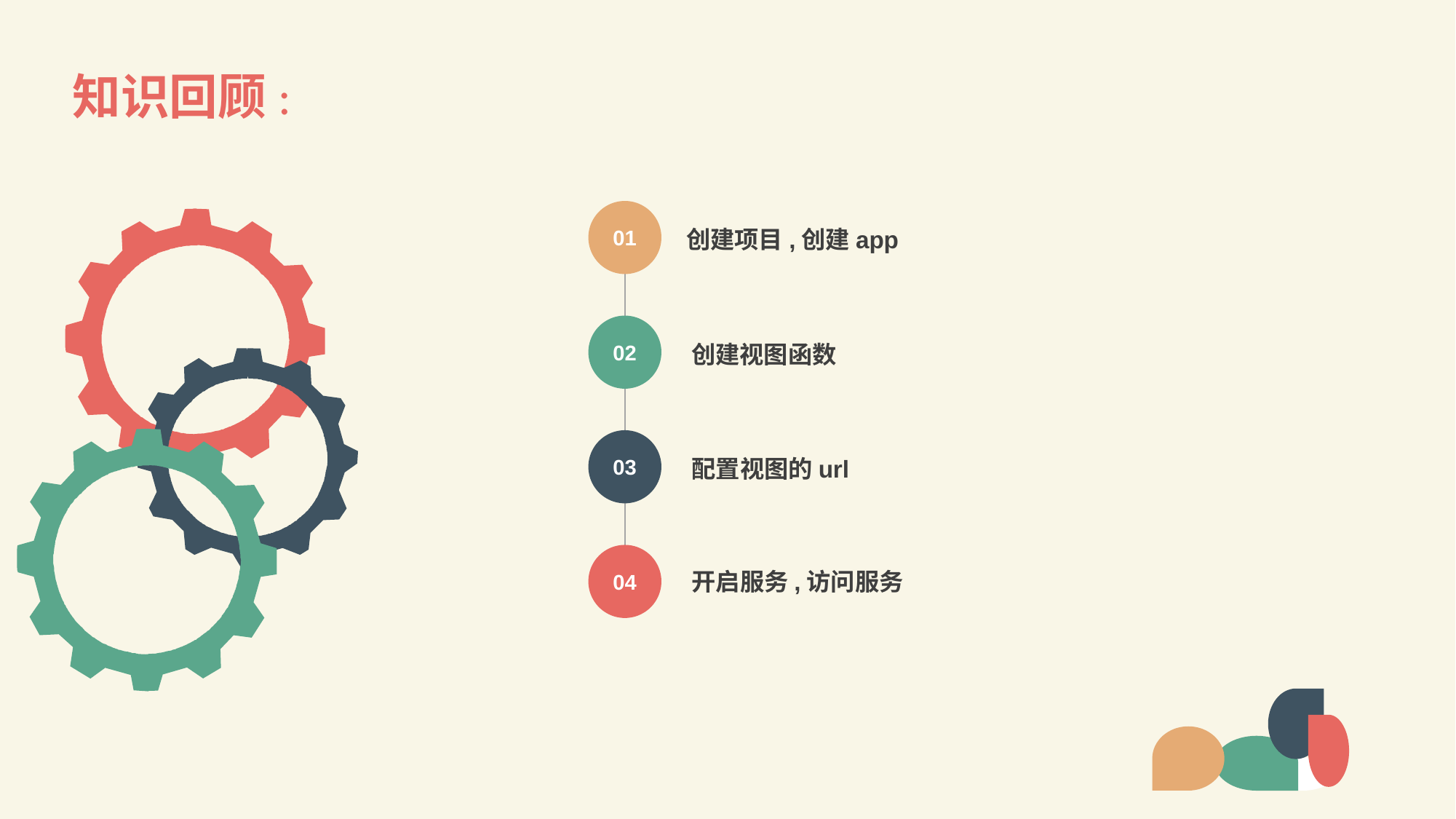

# 知识回顾:

01

创建项目,创建app

02
创建视图函数

03
配置视图的url

04
开启服务,访问服务

LOREM